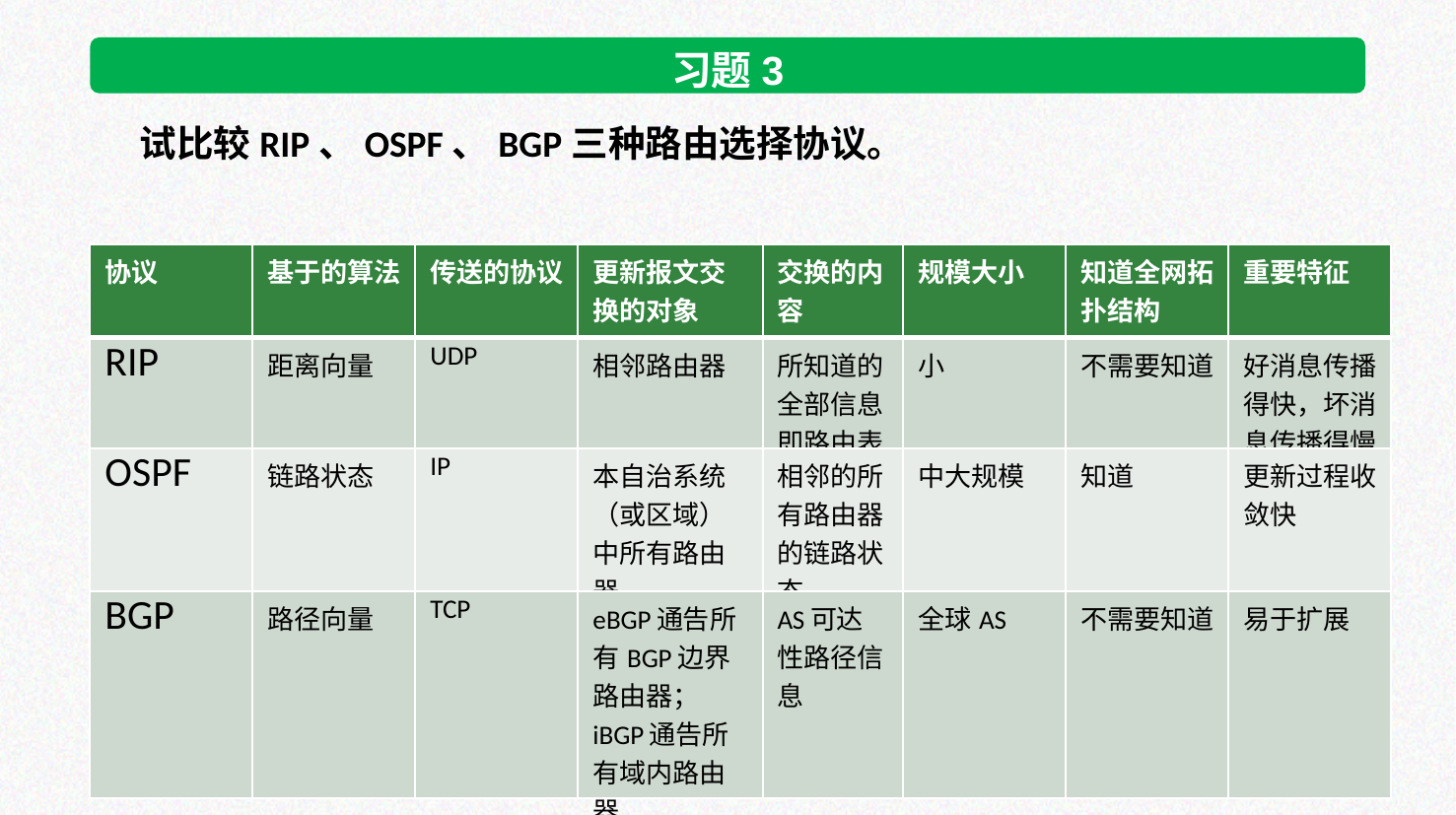

习题3
试比较RIP、OSPF、BGP三种路由选择协议。
| 协议 | 基于的算法 | 传送的协议 | 更新报文交换的对象 | 交换的内容 | 规模大小 | 知道全网拓扑结构 | 重要特征 |
| --- | --- | --- | --- | --- | --- | --- | --- |
| RIP | 距离向量 | UDP | 相邻路由器 | 所知道的全部信息即路由表 | 小 | 不需要知道 | 好消息传播得快，坏消息传播得慢 |
| OSPF | 链路状态 | IP | 本自治系统（或区域）中所有路由器 | 相邻的所有路由器的链路状态 | 中大规模 | 知道 | 更新过程收敛快 |
| BGP | 路径向量 | TCP | eBGP通告所有BGP边界路由器；iBGP通告所有域内路由器 | AS可达性路径信息 | 全球AS | 不需要知道 | 易于扩展 |